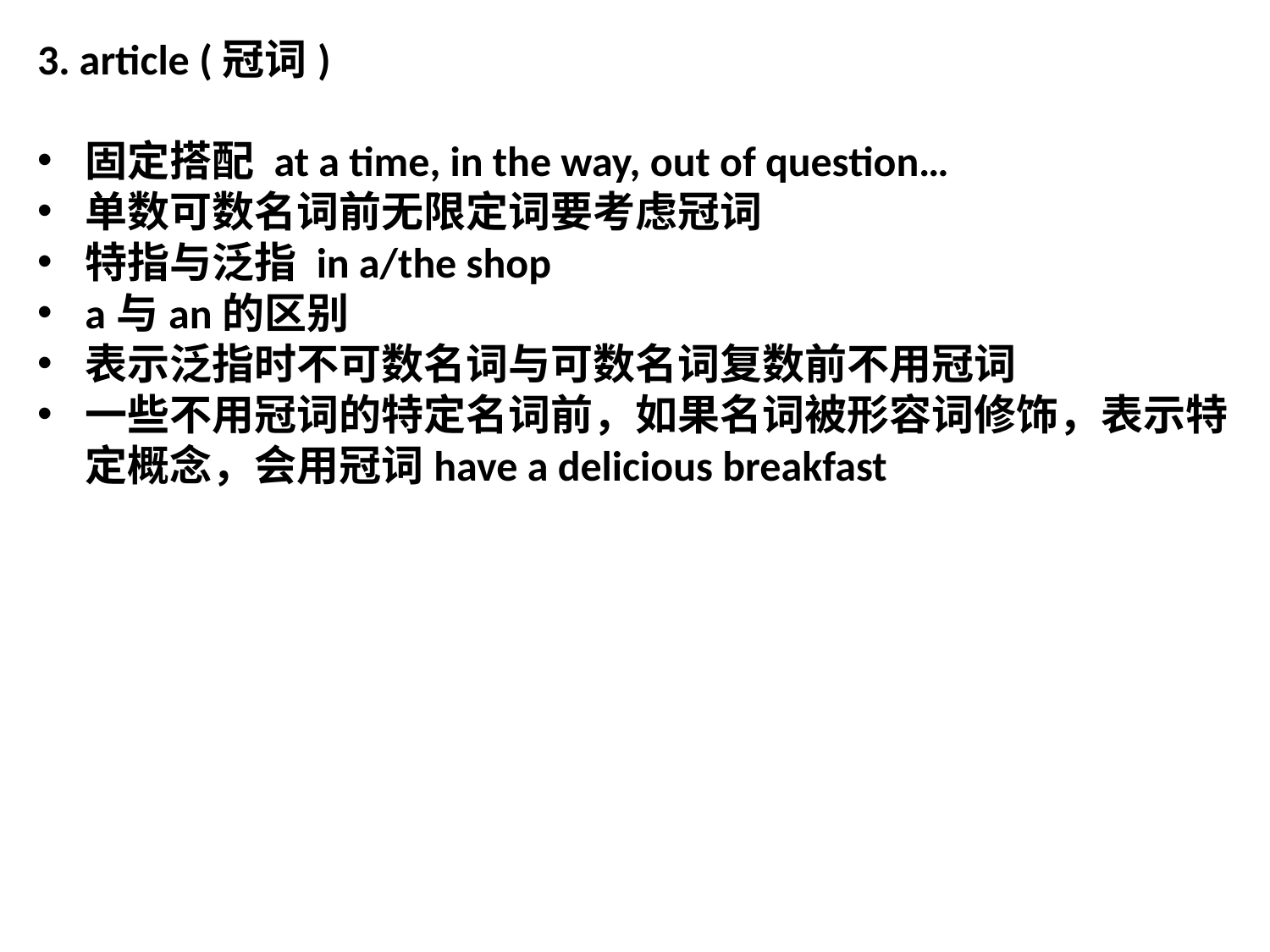

3. article (冠词)

固定搭配 at a time, in the way, out of question…
单数可数名词前无限定词要考虑冠词
特指与泛指 in a/the shop
a与an的区别
表示泛指时不可数名词与可数名词复数前不用冠词
一些不用冠词的特定名词前，如果名词被形容词修饰，表示特定概念，会用冠词have a delicious breakfast